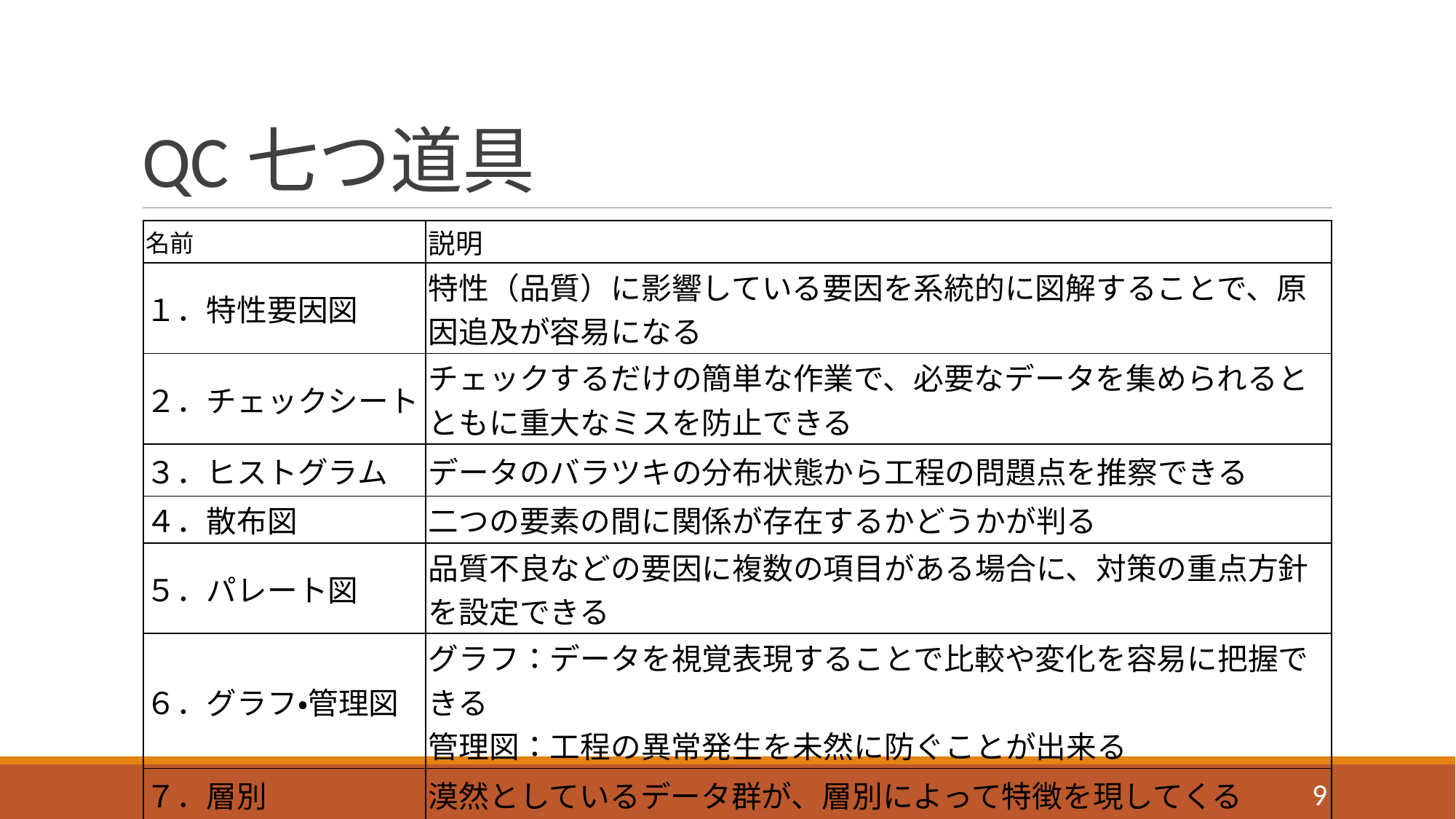

# QC七つ道具
| 名前 | 説明 |
| --- | --- |
| １．特性要因図 | 特性（品質）に影響している要因を系統的に図解することで、原因追及が容易になる |
| ２．チェックシート | チェックするだけの簡単な作業で、必要なデータを集められるとともに重大なミスを防止できる |
| ３．ヒストグラム | データのバラツキの分布状態から工程の問題点を推察できる |
| ４．散布図 | 二つの要素の間に関係が存在するかどうかが判る |
| ５．パレート図 | 品質不良などの要因に複数の項目がある場合に、対策の重点方針を設定できる |
| ６．グラフ・管理図 | グラフ：データを視覚表現することで比較や変化を容易に把握できる 管理図：工程の異常発生を未然に防ぐことが出来る |
| ７．層別 | 漠然としているデータ群が、層別によって特徴を現してくる |
9